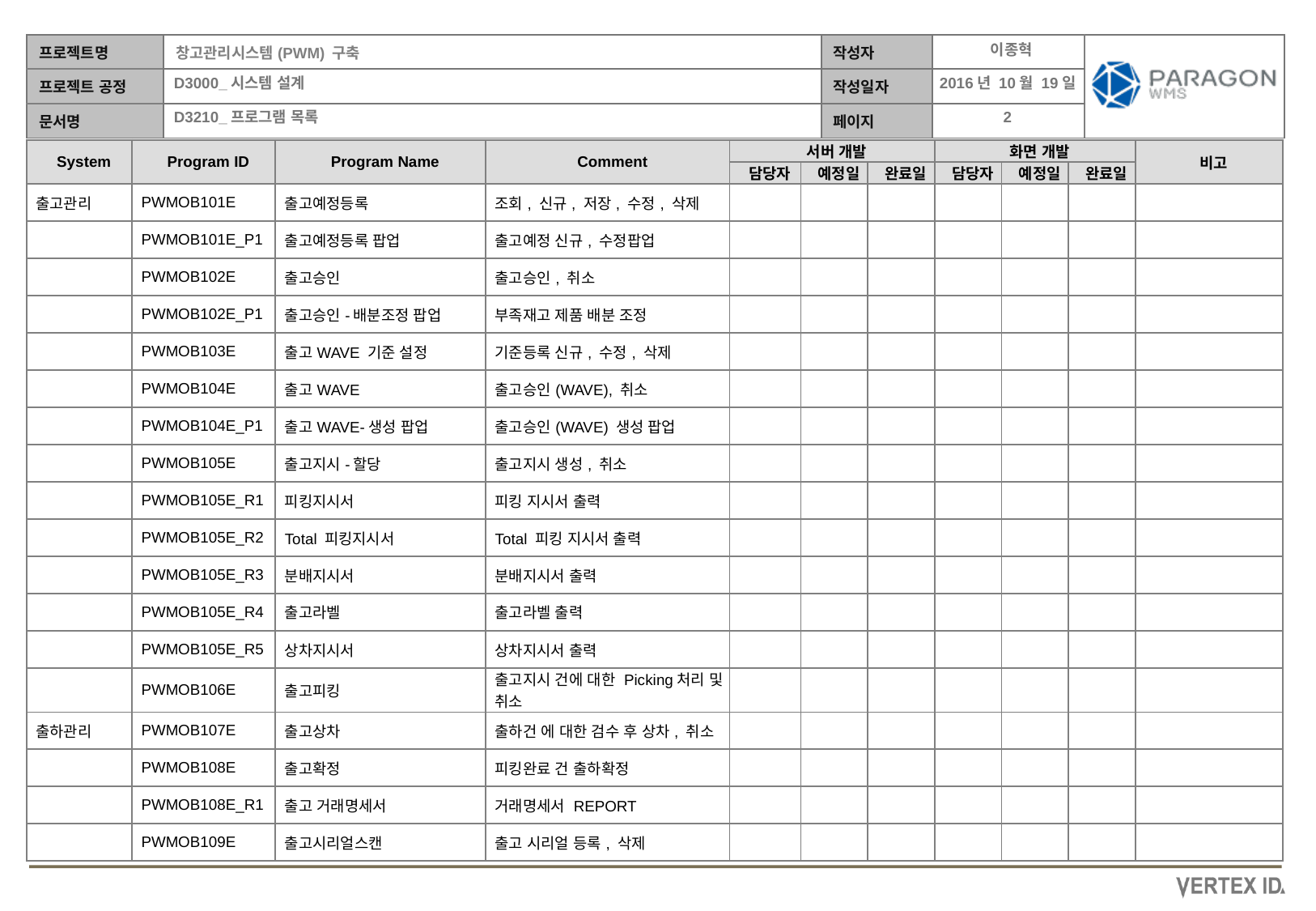

이종혁
2016년 10월 19일
| System | Program ID | Program Name | Comment | 서버 개발 |  |  | 화면 개발 |  |  | 비고 |
| --- | --- | --- | --- | --- | --- | --- | --- | --- | --- | --- |
|  |  |  |  | 담당자 | 예정일 | 완료일 | 담당자 | 예정일 | 완료일 |  |
| 출고관리 | PWMOB101E | 출고예정등록 | 조회, 신규, 저장, 수정, 삭제 |  |  |  |  |  |  |  |
|  | PWMOB101E\_P1 | 출고예정등록 팝업 | 출고예정 신규, 수정팝업 |  |  |  |  |  |  |  |
|  | PWMOB102E | 출고승인 | 출고승인, 취소 |  |  |  |  |  |  |  |
|  | PWMOB102E\_P1 | 출고승인-배분조정 팝업 | 부족재고 제품 배분 조정 |  |  |  |  |  |  |  |
|  | PWMOB103E | 출고WAVE 기준 설정 | 기준등록 신규, 수정, 삭제 |  |  |  |  |  |  |  |
|  | PWMOB104E | 출고WAVE | 출고승인(WAVE), 취소 |  |  |  |  |  |  |  |
|  | PWMOB104E\_P1 | 출고WAVE-생성 팝업 | 출고승인(WAVE) 생성 팝업 |  |  |  |  |  |  |  |
|  | PWMOB105E | 출고지시-할당 | 출고지시 생성, 취소 |  |  |  |  |  |  |  |
|  | PWMOB105E\_R1 | 피킹지시서 | 피킹 지시서 출력 |  |  |  |  |  |  |  |
|  | PWMOB105E\_R2 | Total 피킹지시서 | Total 피킹 지시서 출력 |  |  |  |  |  |  |  |
|  | PWMOB105E\_R3 | 분배지시서 | 분배지시서 출력 |  |  |  |  |  |  |  |
|  | PWMOB105E\_R4 | 출고라벨 | 출고라벨 출력 |  |  |  |  |  |  |  |
|  | PWMOB105E\_R5 | 상차지시서 | 상차지시서 출력 |  |  |  |  |  |  |  |
|  | PWMOB106E | 출고피킹 | 출고지시 건에 대한 Picking처리 및 취소 |  |  |  |  |  |  |  |
| 출하관리 | PWMOB107E | 출고상차 | 출하건 에 대한 검수 후 상차, 취소 |  |  |  |  |  |  |  |
|  | PWMOB108E | 출고확정 | 피킹완료 건 출하확정 |  |  |  |  |  |  |  |
|  | PWMOB108E\_R1 | 출고 거래명세서 | 거래명세서 REPORT |  |  |  |  |  |  |  |
|  | PWMOB109E | 출고시리얼스캔 | 출고 시리얼 등록, 삭제 |  |  |  |  |  |  |  |